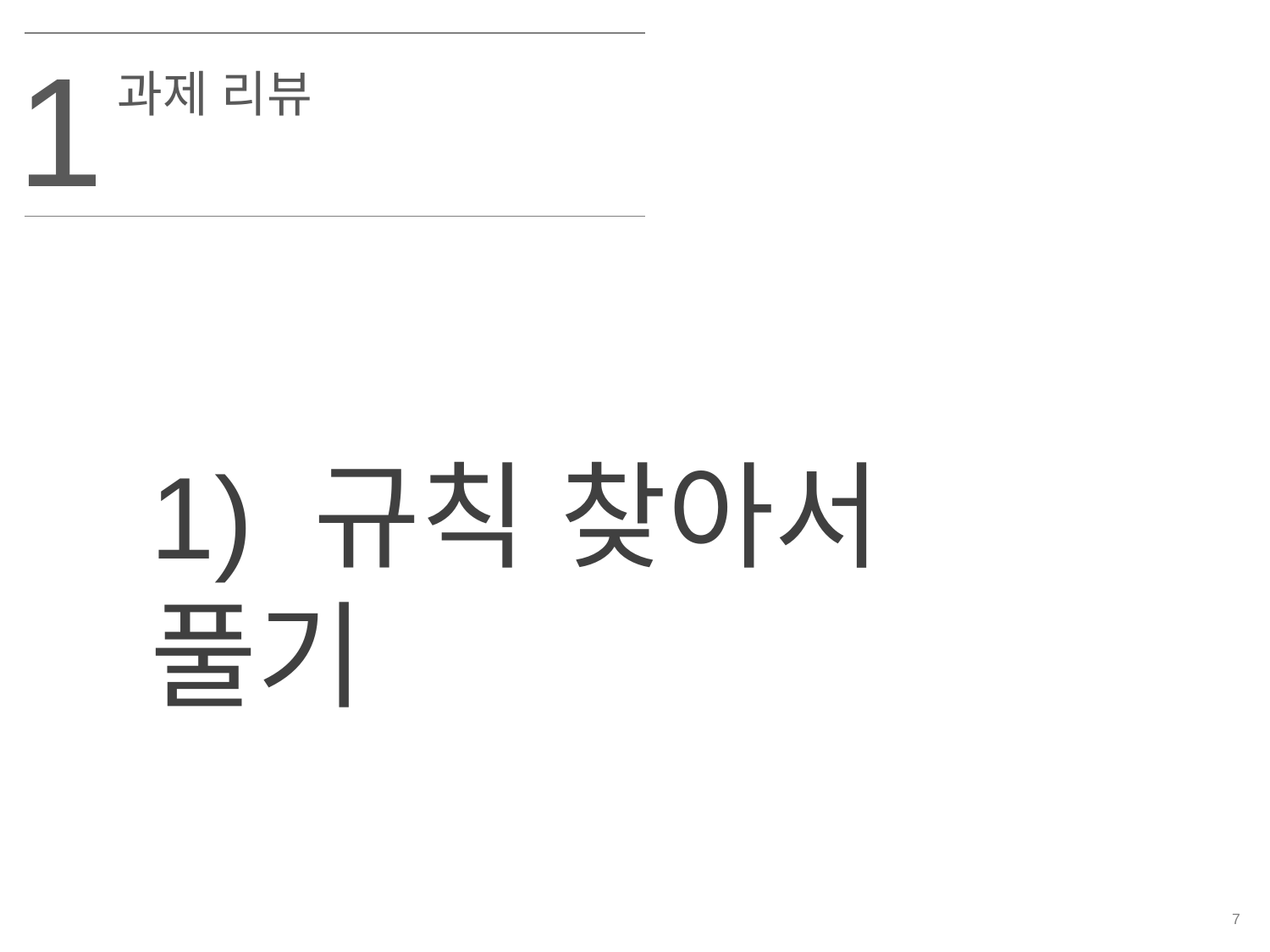

1
과제 리뷰
1) 규칙 찾아서 풀기